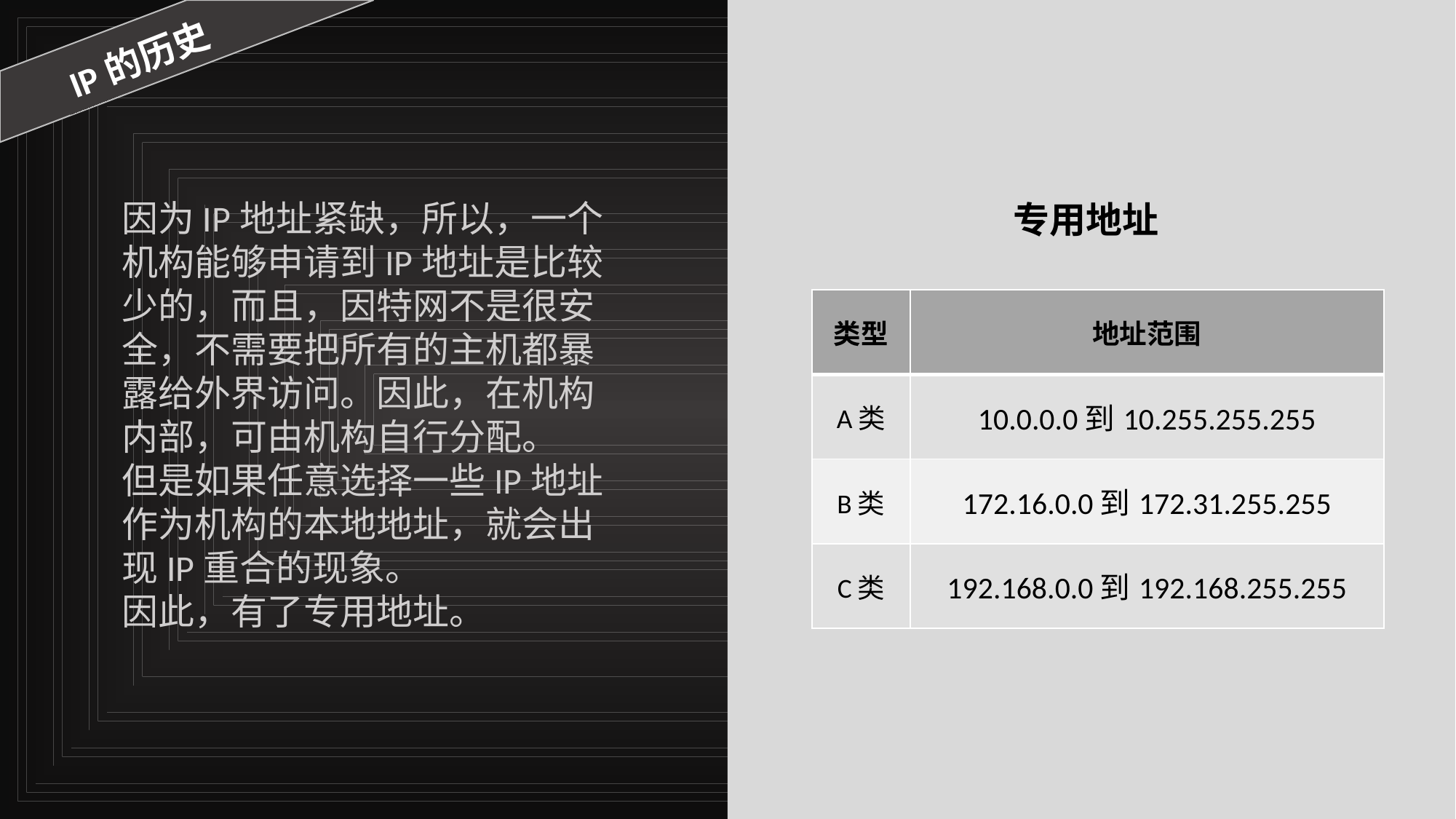

IP的历史

因为IP地址紧缺，所以，一个机构能够申请到IP地址是比较少的，而且，因特网不是很安全，不需要把所有的主机都暴露给外界访问。因此，在机构内部，可由机构自行分配。
但是如果任意选择一些IP地址作为机构的本地地址，就会出现IP重合的现象。
因此，有了专用地址。
专用地址
| 类型 | 地址范围 |
| --- | --- |
| A类 | 10.0.0.0到10.255.255.255 |
| B类 | 172.16.0.0到172.31.255.255 |
| C类 | 192.168.0.0到192.168.255.255 |